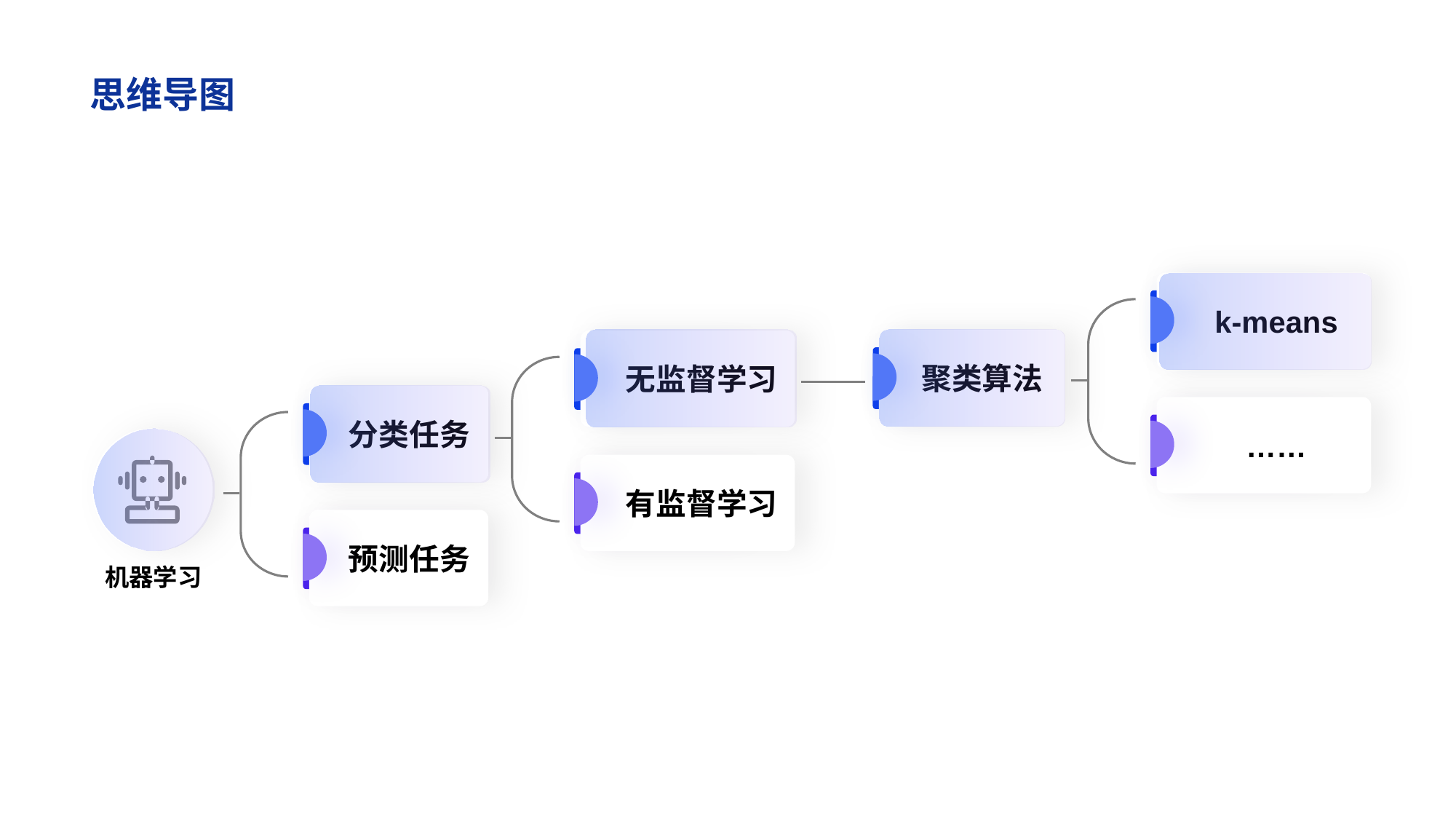

# 思维导图
   k-means

  聚类算法

   无监督学习

  分类任务

   ……

Text here
机器学习
   有监督学习

  预测任务